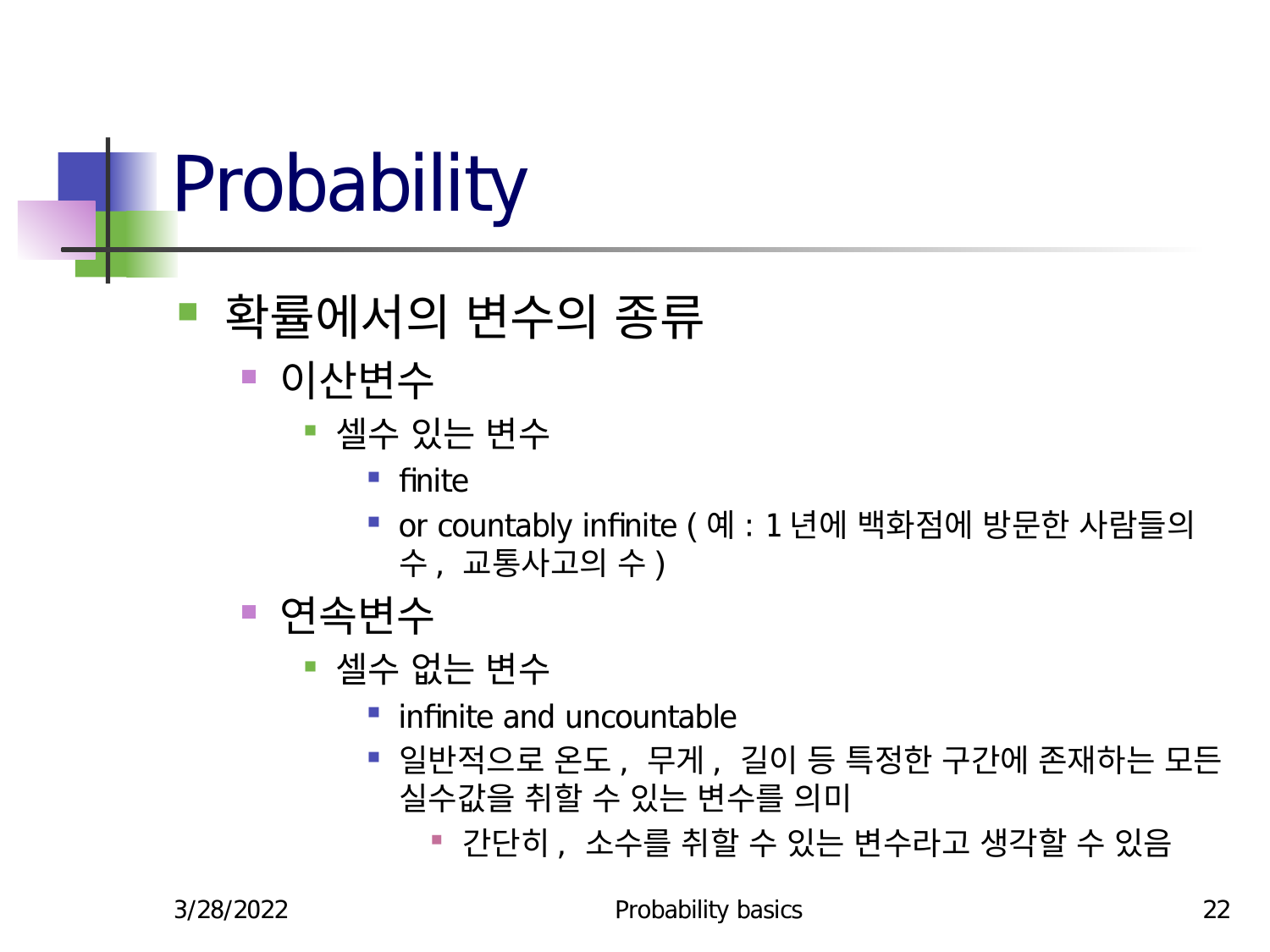

# Probability
확률에서의 변수의 종류
이산변수
셀수 있는 변수
finite
or countably infinite (예: 1년에 백화점에 방문한 사람들의 수, 교통사고의 수)
연속변수
셀수 없는 변수
infinite and uncountable
일반적으로 온도, 무게, 길이 등 특정한 구간에 존재하는 모든 실수값을 취할 수 있는 변수를 의미
간단히, 소수를 취할 수 있는 변수라고 생각할 수 있음
3/28/2022
Probability basics
22